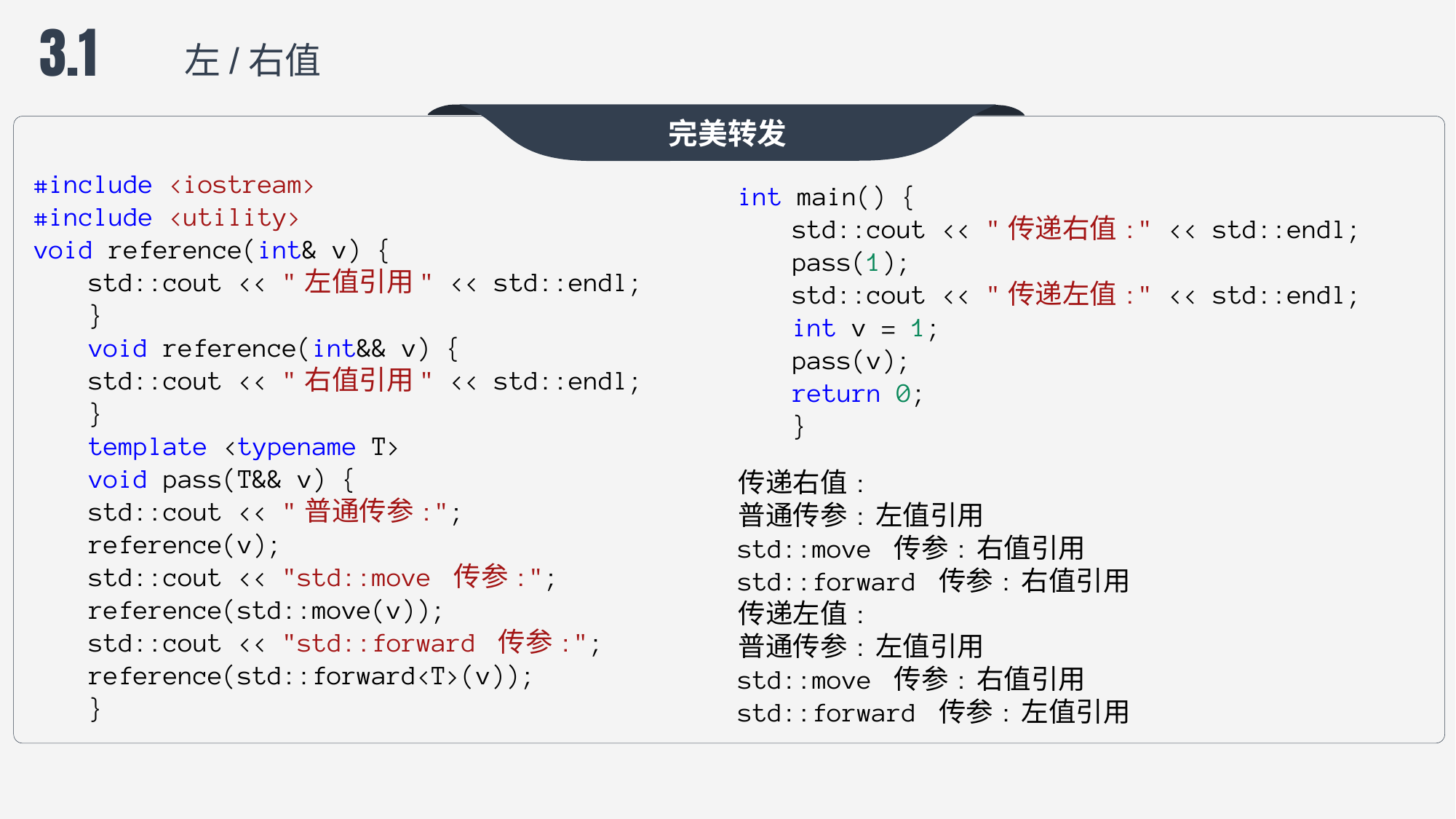

3.1
左/右值

完美转发

#include <iostream>
#include <utility>
void reference(int& v) {
std::cout << "左值引用" << std::endl;
}
void reference(int&& v) {
std::cout << "右值引用" << std::endl;
}
template <typename T>
void pass(T&& v) {
std::cout << "普通传参:";
reference(v);
std::cout << "std::move 传参:";
reference(std::move(v));
std::cout << "std::forward 传参:";
reference(std::forward<T>(v));
}
int main() {
std::cout << "传递右值:" << std::endl;
pass(1);
std::cout << "传递左值:" << std::endl;
int v = 1;
pass(v);
return 0;
}
传递右值:
普通传参:左值引用
std::move 传参:右值引用
std::forward 传参:右值引用
传递左值:
普通传参:左值引用
std::move 传参:右值引用
std::forward 传参:左值引用